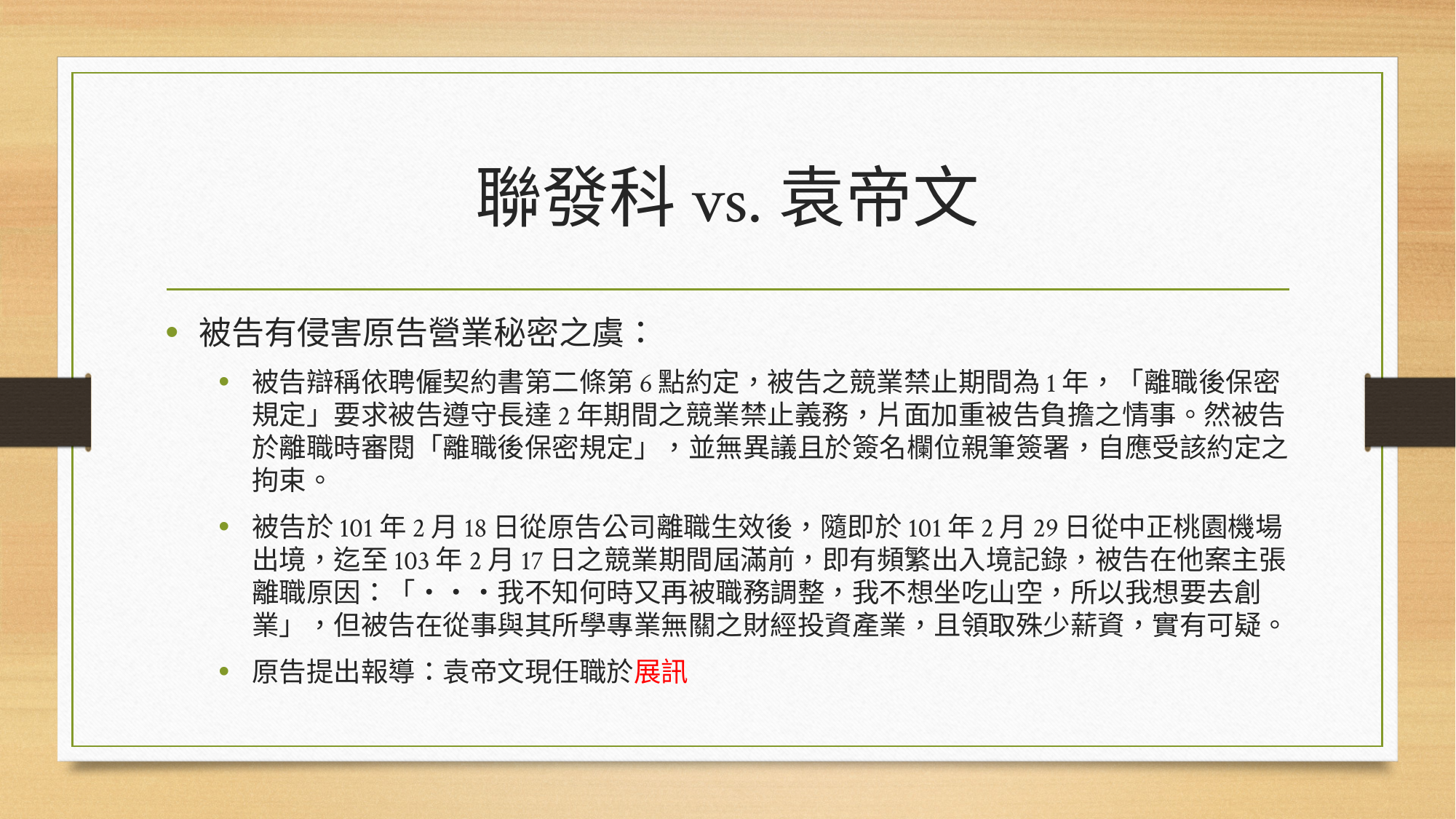

# 聯發科vs.袁帝文
被告有侵害原告營業秘密之虞：
被告辯稱依聘僱契約書第二條第6點約定，被告之競業禁止期間為1年，「離職後保密規定」要求被告遵守長達2年期間之競業禁止義務，片面加重被告負擔之情事。然被告於離職時審閱「離職後保密規定」，並無異議且於簽名欄位親筆簽署，自應受該約定之拘束。
被告於101年2月18日從原告公司離職生效後，隨即於101年2月29日從中正桃園機場出境，迄至103年2月17日之競業期間屆滿前，即有頻繁出入境記錄，被告在他案主張離職原因：「‧‧‧我不知何時又再被職務調整，我不想坐吃山空，所以我想要去創業」，但被告在從事與其所學專業無關之財經投資產業，且領取殊少薪資，實有可疑。
原告提出報導：袁帝文現任職於展訊